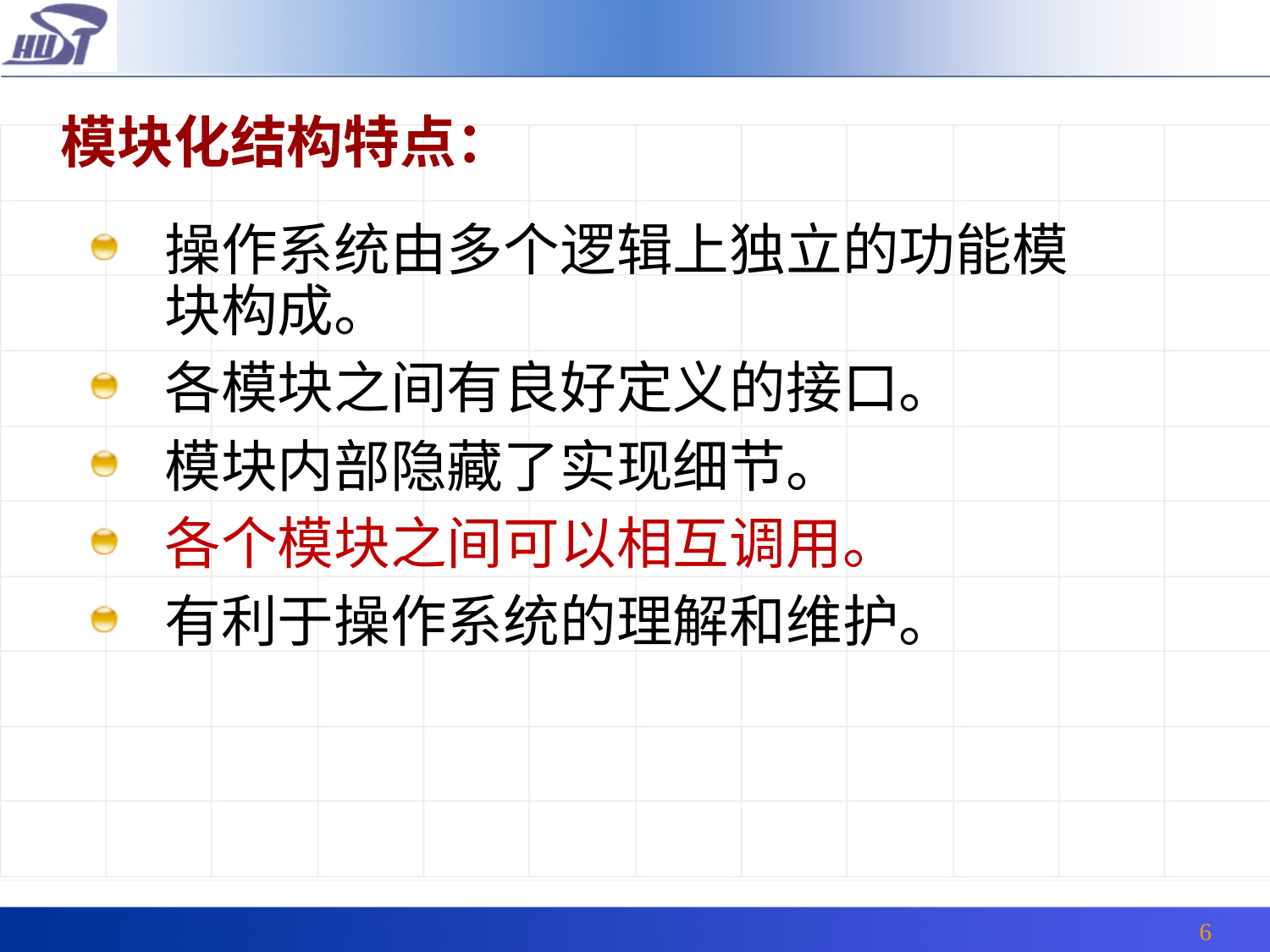

# 模块化结构特点：
操作系统由多个逻辑上独立的功能模块构成。
各模块之间有良好定义的接口。
模块内部隐藏了实现细节。
各个模块之间可以相互调用。
有利于操作系统的理解和维护。
6